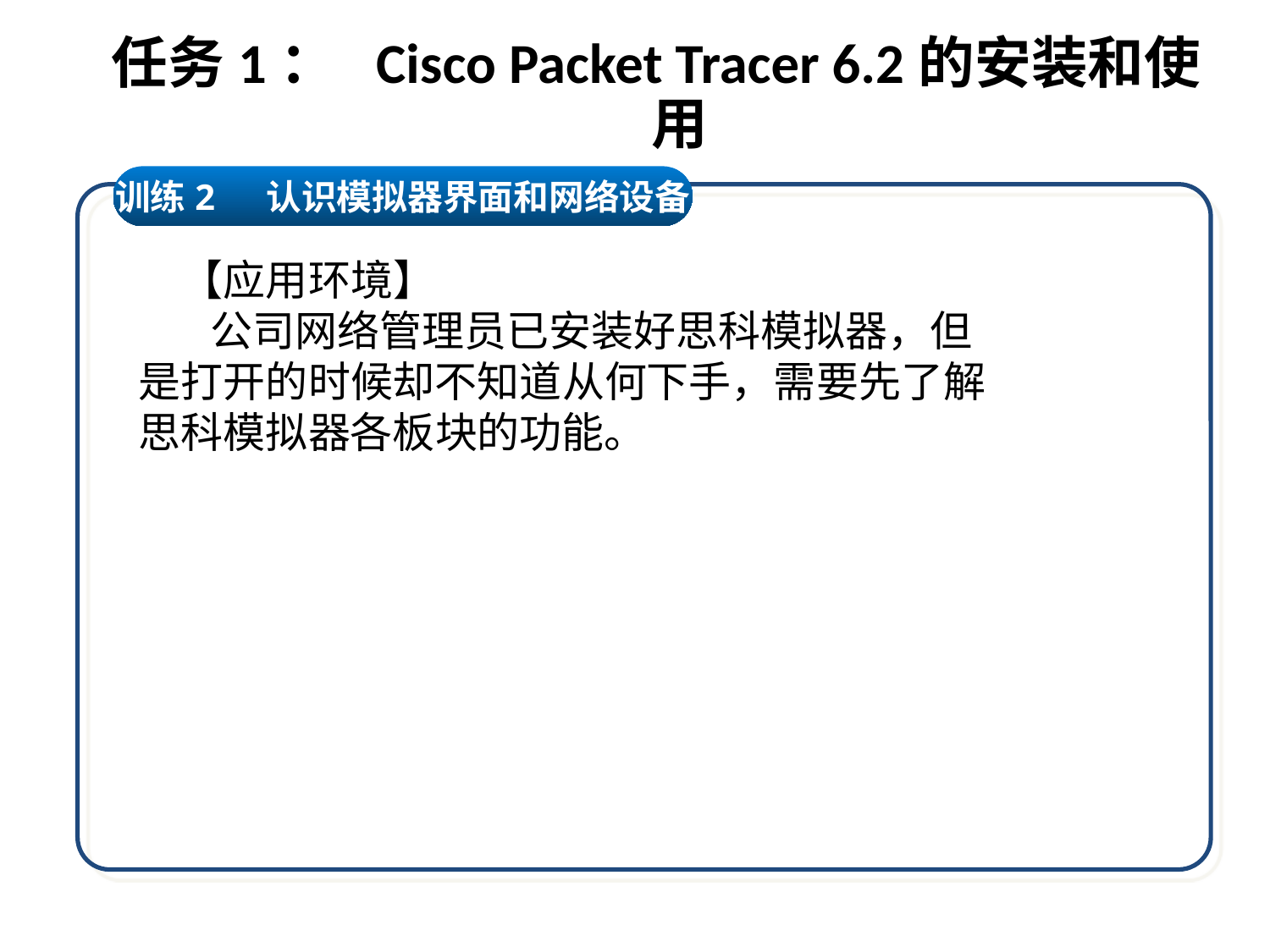

任务1：  Cisco Packet Tracer 6.2的安装和使用

训练2  认识模拟器界面和网络设备

【应用环境】
  公司网络管理员已安装好思科模拟器，但是打开的时候却不知道从何下手，需要先了解思科模拟器各板块的功能。